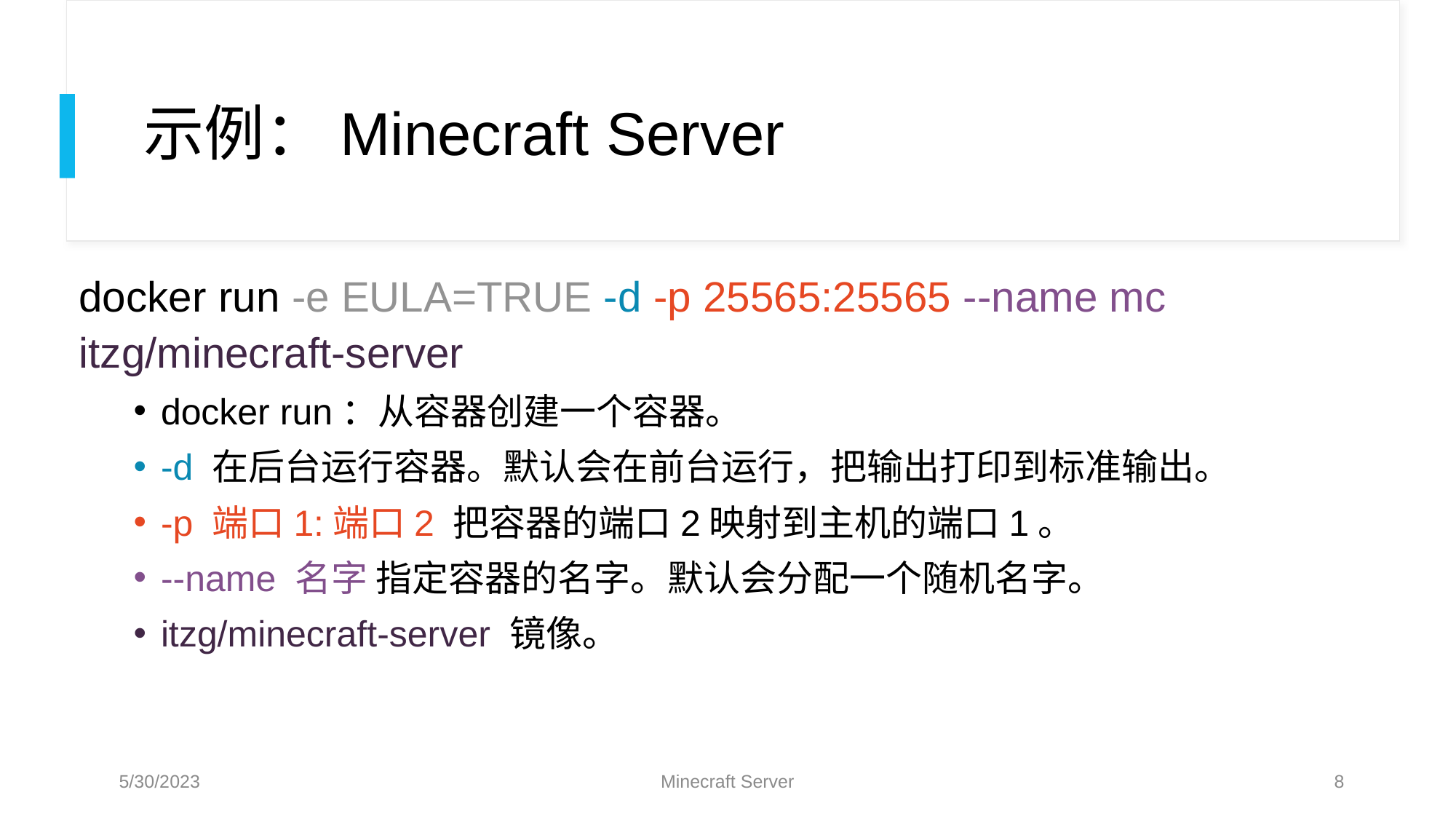

# 示例：Minecraft Server
docker run -e EULA=TRUE -d -p 25565:25565 --name mc itzg/minecraft-server
docker run：从容器创建一个容器。
-d 在后台运行容器。默认会在前台运行，把输出打印到标准输出。
-p 端口1:端口2 把容器的端口2映射到主机的端口1。
--name 名字 指定容器的名字。默认会分配一个随机名字。
itzg/minecraft-server 镜像。

5/30/2023
Minecraft Server
8